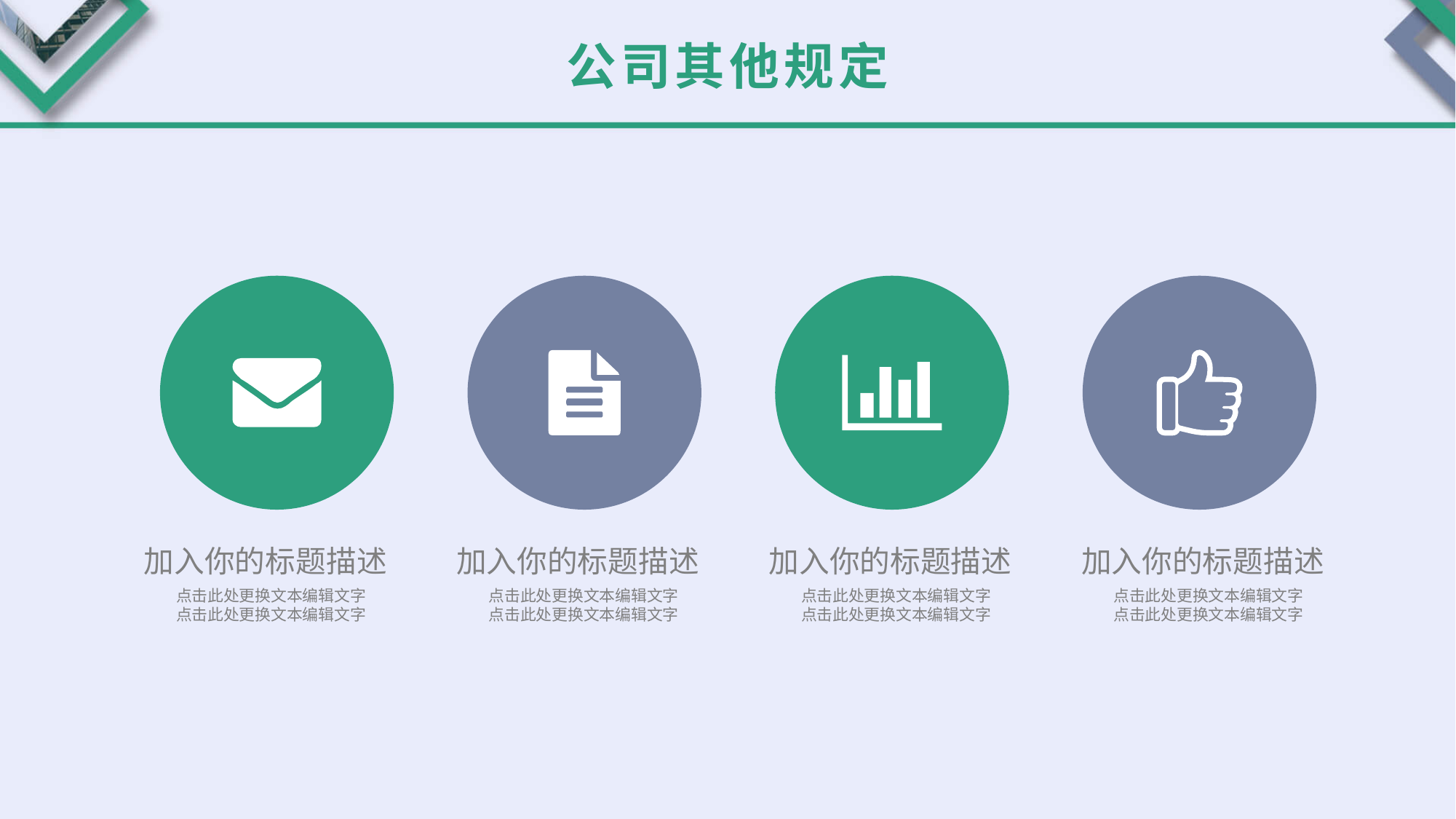

公司其他规定

加入你的标题描述
点击此处更换文本编辑文字
点击此处更换文本编辑文字
加入你的标题描述
点击此处更换文本编辑文字
点击此处更换文本编辑文字
加入你的标题描述
点击此处更换文本编辑文字
点击此处更换文本编辑文字
加入你的标题描述
点击此处更换文本编辑文字
点击此处更换文本编辑文字